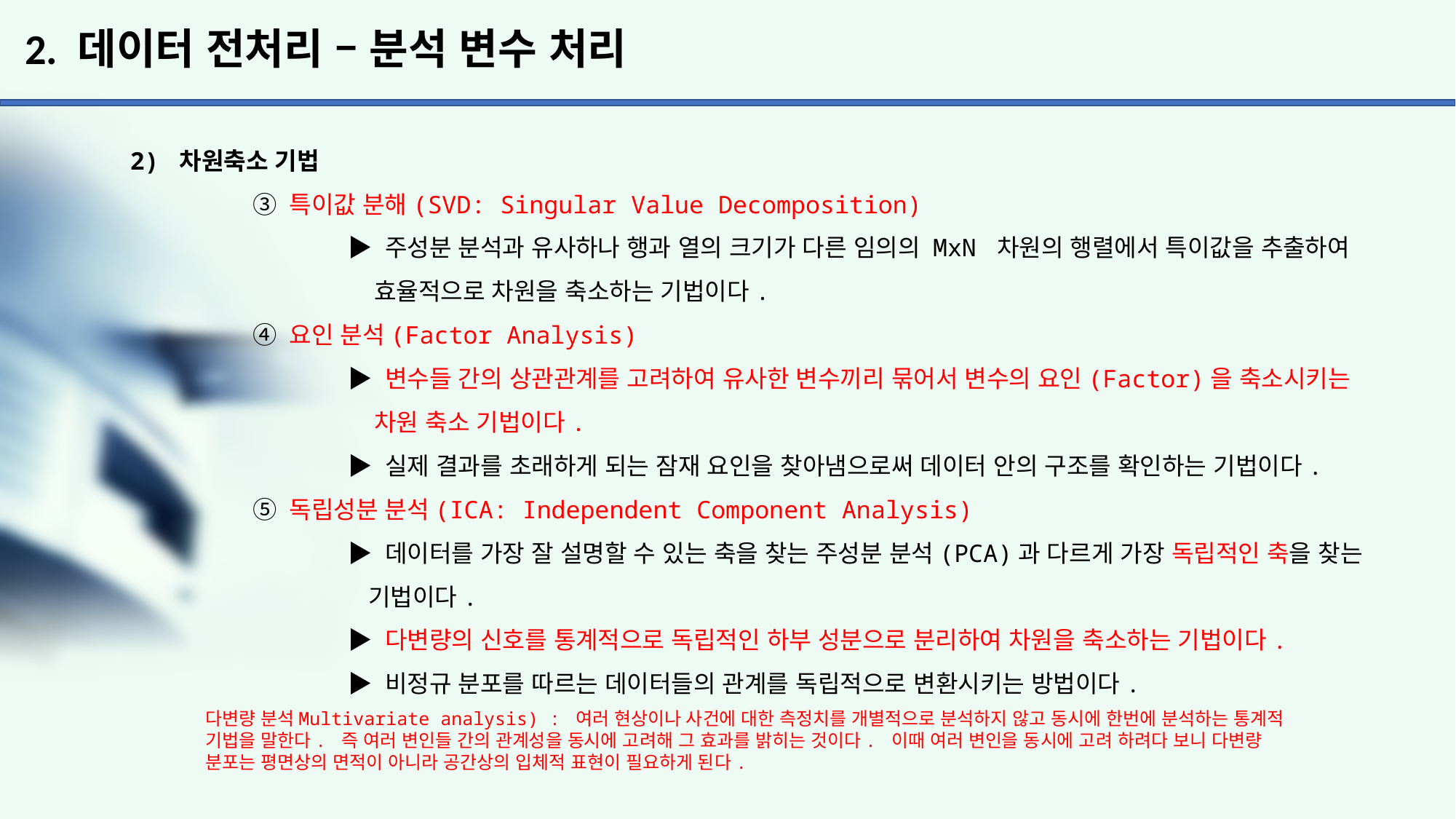

# 2. 데이터 전처리 – 분석 변수 처리
2) 차원축소 기법
	  ③ 특이값 분해(SVD: Singular Value Decomposition)
		▶ 주성분 분석과 유사하나 행과 열의 크기가 다른 임의의 MxN 차원의 행렬에서 특이값을 추출하여
		   효율적으로 차원을 축소하는 기법이다.
	  ④ 요인 분석(Factor Analysis)
		▶ 변수들 간의 상관관계를 고려하여 유사한 변수끼리 묶어서 변수의 요인(Factor)을 축소시키는
		   차원 축소 기법이다.
		▶ 실제 결과를 초래하게 되는 잠재 요인을 찾아냄으로써 데이터 안의 구조를 확인하는 기법이다.
	  ⑤ 독립성분 분석(ICA: Independent Component Analysis)
		▶ 데이터를 가장 잘 설명할 수 있는 축을 찾는 주성분 분석(PCA)과 다르게 가장 독립적인 축을 찾는 		   기법이다.
		▶ 다변량의 신호를 통계적으로 독립적인 하부 성분으로 분리하여 차원을 축소하는 기법이다.
		▶ 비정규 분포를 따르는 데이터들의 관계를 독립적으로 변환시키는 방법이다.
다변량 분석Multivariate analysis) : 여러 현상이나 사건에 대한 측정치를 개별적으로 분석하지 않고 동시에 한번에 분석하는 통계적 기법을 말한다. 즉 여러 변인들 간의 관계성을 동시에 고려해 그 효과를 밝히는 것이다. 이때 여러 변인을 동시에 고려 하려다 보니 다변량 분포는 평면상의 면적이 아니라 공간상의 입체적 표현이 필요하게 된다.